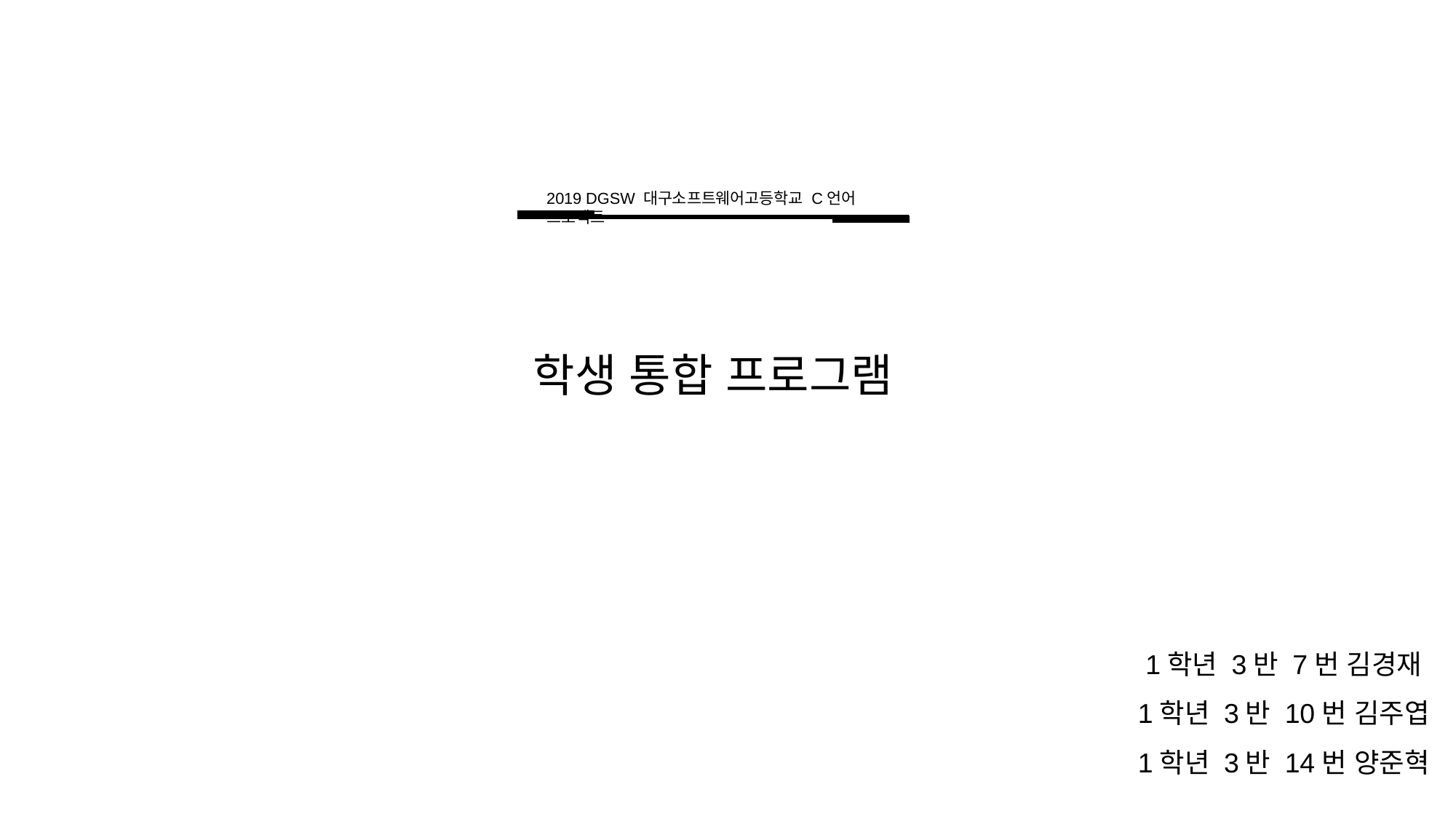

2019 DGSW 대구소프트웨어고등학교 C언어 프로젝트

학생 통합 프로그램
1학년 3반 7번 김경재
1학년 3반 10번 김주엽
1학년 3반 14번 양준혁